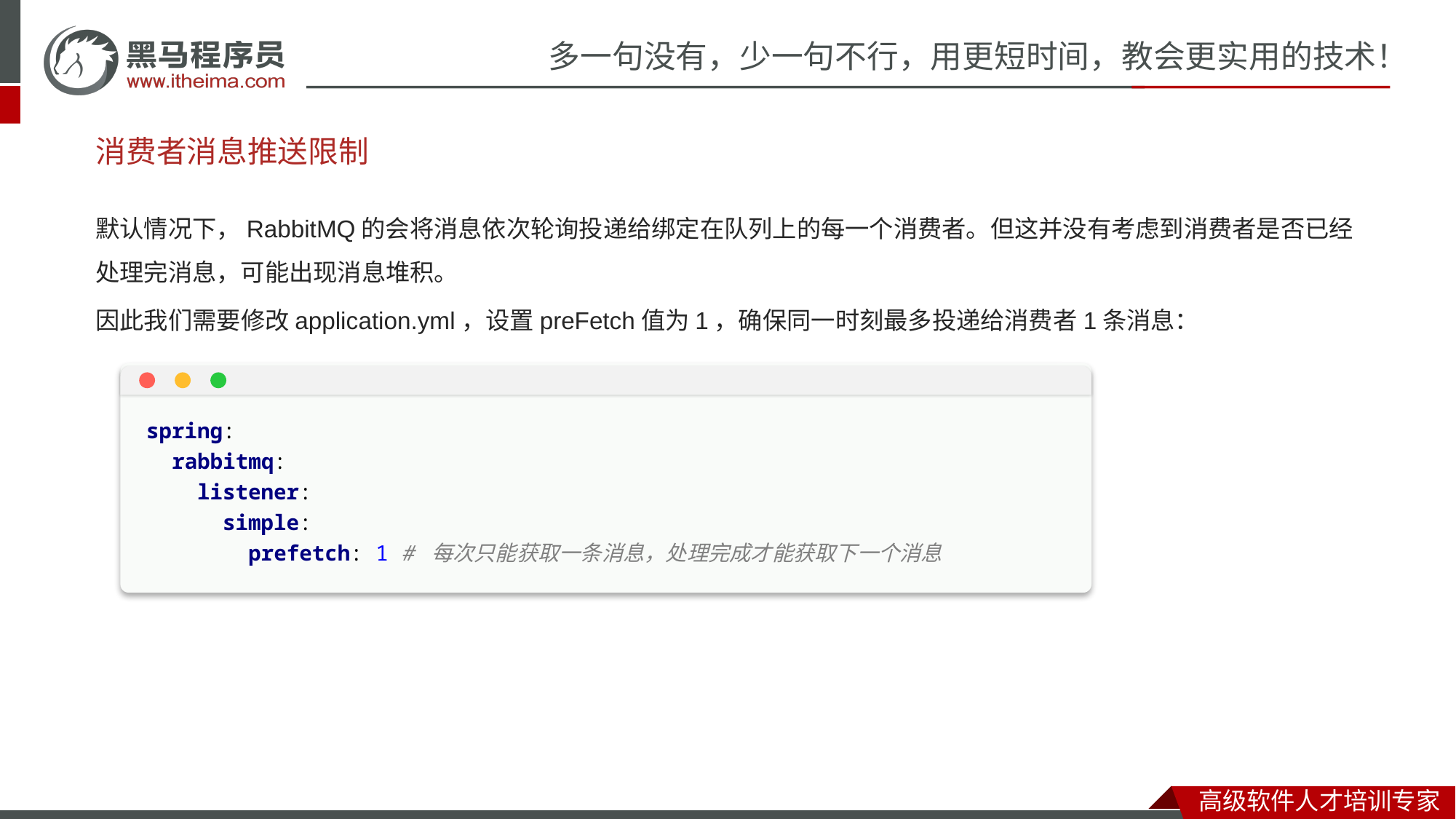

# 消费者消息推送限制
默认情况下，RabbitMQ的会将消息依次轮询投递给绑定在队列上的每一个消费者。但这并没有考虑到消费者是否已经处理完消息，可能出现消息堆积。
因此我们需要修改application.yml，设置preFetch值为1，确保同一时刻最多投递给消费者1条消息：

spring:
  rabbitmq:
    listener:
      simple:
        prefetch: 1 # 每次只能获取一条消息，处理完成才能获取下一个消息